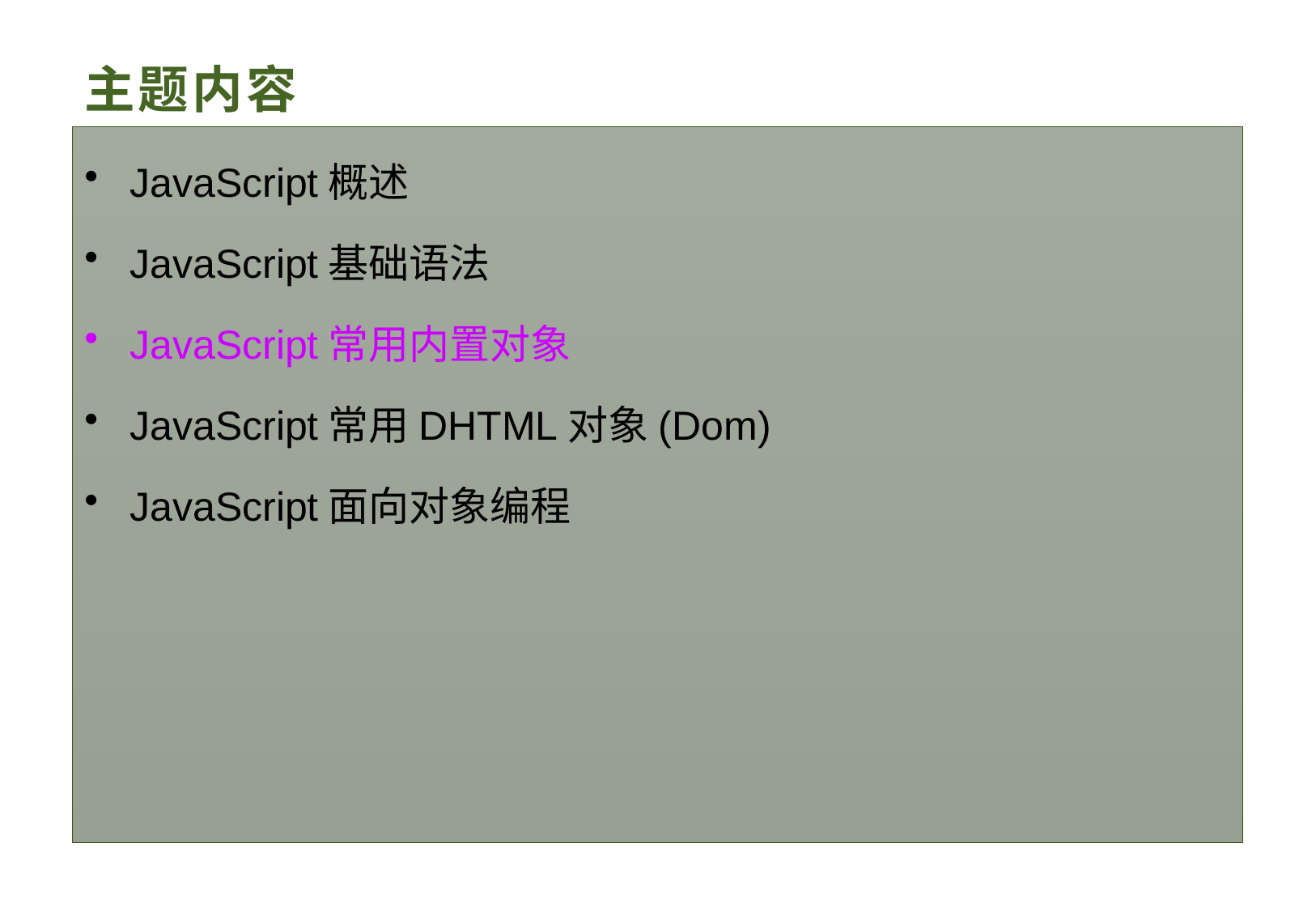

# 主题内容
JavaScript概述
JavaScript基础语法
JavaScript常用内置对象
JavaScript常用DHTML对象(Dom)
JavaScript面向对象编程